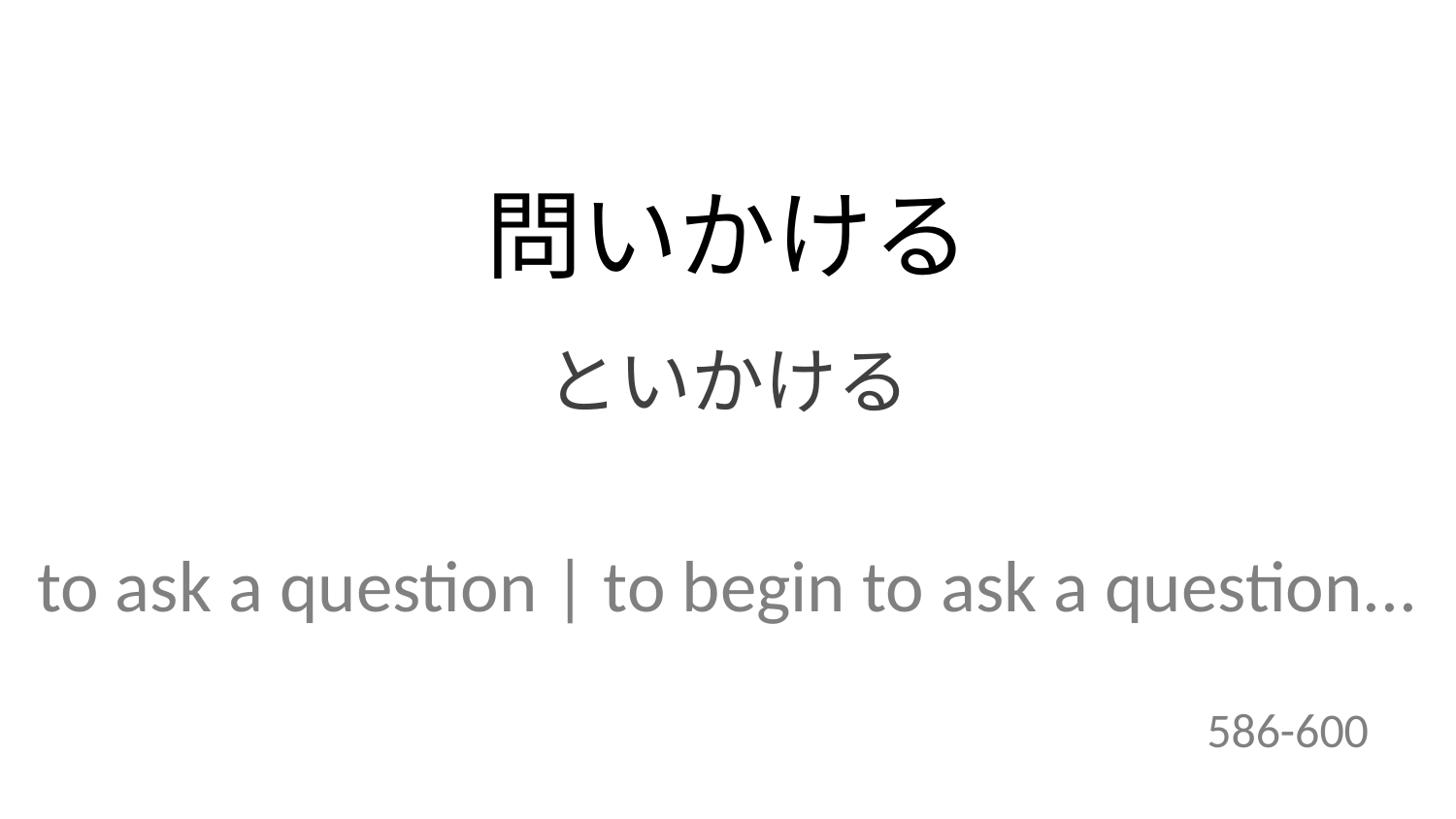

問いかける

といかける
to ask a question | to begin to ask a question...
586-600